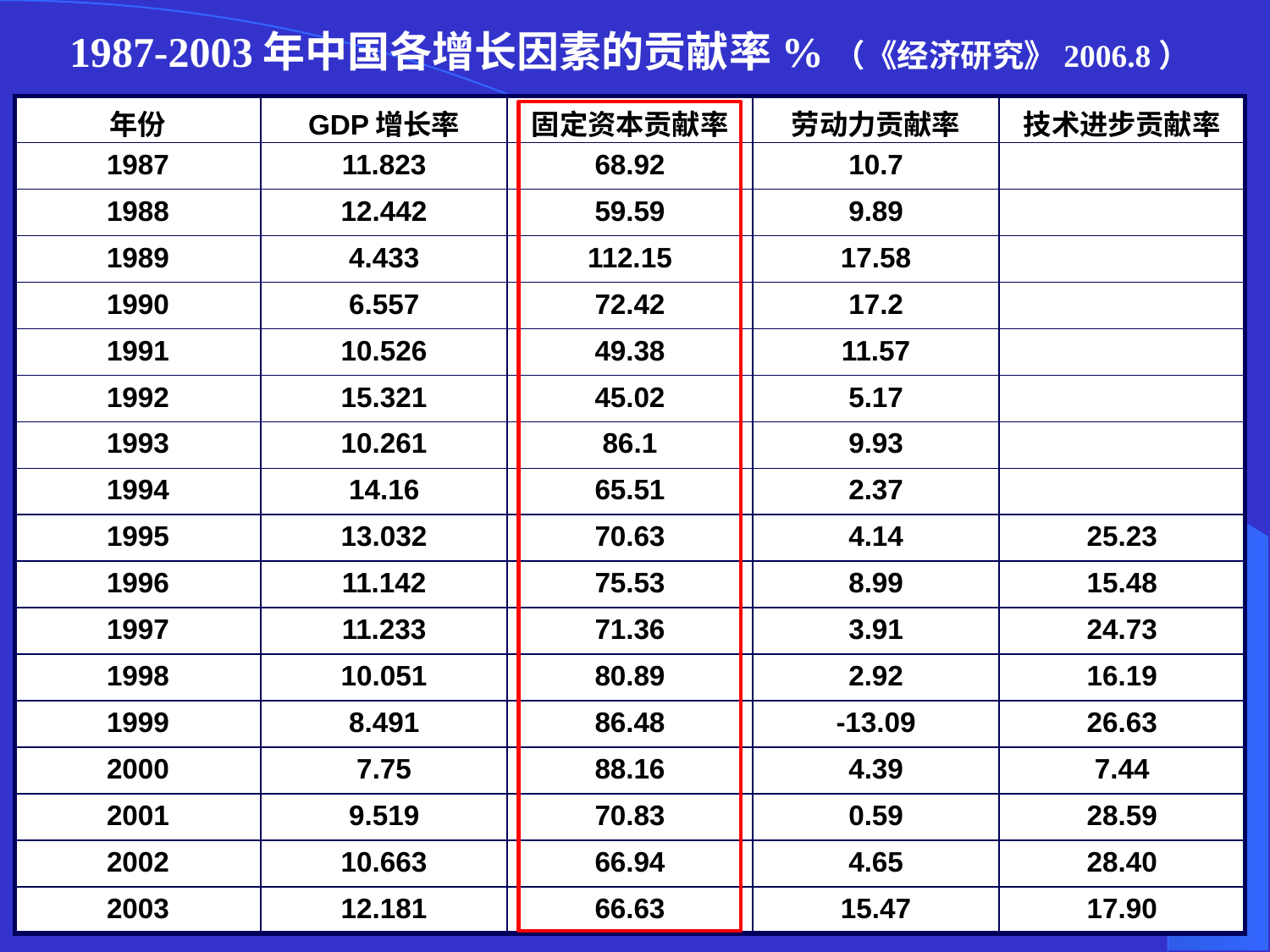

1987-2003年中国各增长因素的贡献率%（《经济研究》2006.8）
| 年份 | GDP增长率 | 固定资本贡献率 | 劳动力贡献率 | 技术进步贡献率 |
| --- | --- | --- | --- | --- |
| 1987 | 11.823 | 68.92 | 10.7 | 20.37 |
| 1988 | 12.442 | 59.59 | 9.89 | 30.52 |
| 1989 | 4.433 | 112.15 | 17.58 | -29.73 |
| 1990 | 6.557 | 72.42 | 17.2 | 10.38 |
| 1991 | 10.526 | 49.38 | 11.57 | 39.04 |
| 1992 | 15.321 | 45.02 | 5.17 | 49.81 |
| 1993 | 10.261 | 86.1 | 9.93 | 3.97 |
| 1994 | 14.16 | 65.51 | 2.37 | 32.12 |
| 1995 | 13.032 | 70.63 | 4.14 | 25.23 |
| 1996 | 11.142 | 75.53 | 8.99 | 15.48 |
| 1997 | 11.233 | 71.36 | 3.91 | 24.73 |
| 1998 | 10.051 | 80.89 | 2.92 | 16.19 |
| 1999 | 8.491 | 86.48 | -13.09 | 26.63 |
| 2000 | 7.75 | 88.16 | 4.39 | 7.44 |
| 2001 | 9.519 | 70.83 | 0.59 | 28.59 |
| 2002 | 10.663 | 66.94 | 4.65 | 28.40 |
| 2003 | 12.181 | 66.63 | 15.47 | 17.90 |